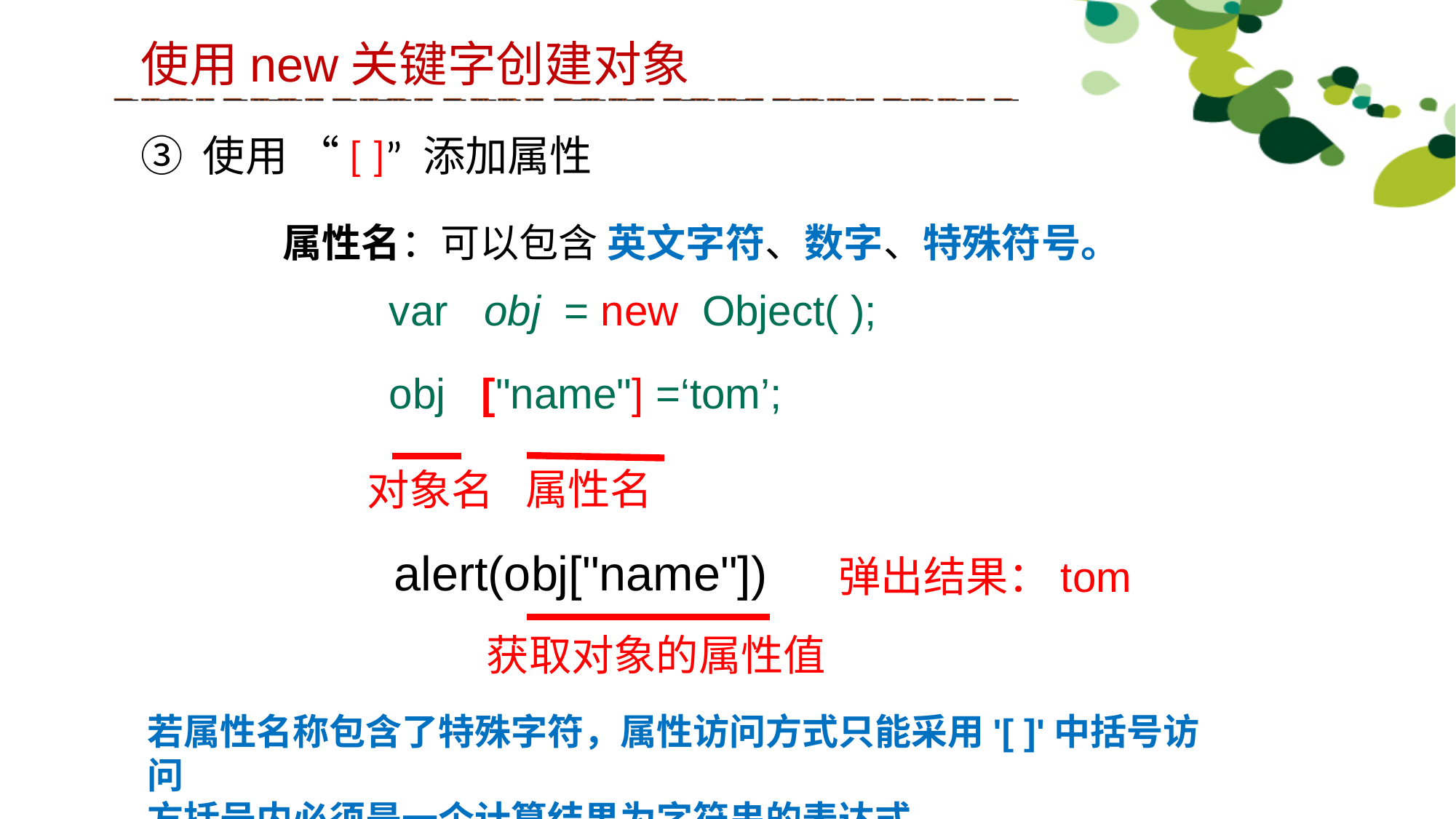

使用new关键字创建对象
③ 使用 “[ ]” 添加属性

         var   obj  = new  Object( );
         obj   ["name"] =‘tom’;

属性名：可以包含 英文字符、数字、特殊符号。
属性名
对象名
alert(obj["name"])
弹出结果：tom
获取对象的属性值

若属性名称包含了特殊字符，属性访问方式只能采用'[ ]'中括号访问
方括号内必须是一个计算结果为字符串的表达式